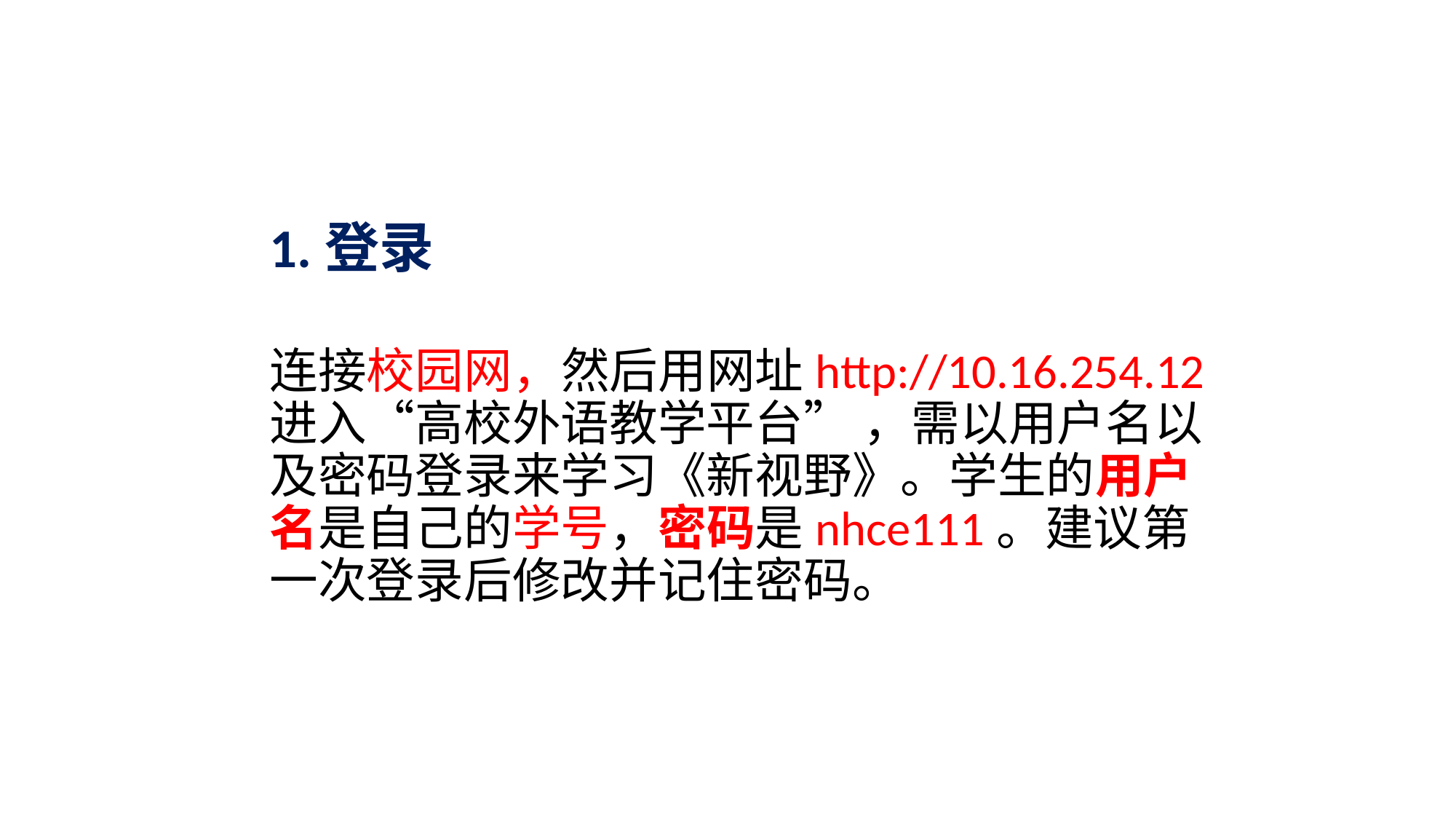

1.登录
  连接校园网，然后用网址http://10.16.254.12进入“高校外语教学平台” ，需以用户名以及密码登录来学习《新视野》。学生的用户名是自己的学号，密码是nhce111。建议第一次登录后修改并记住密码。